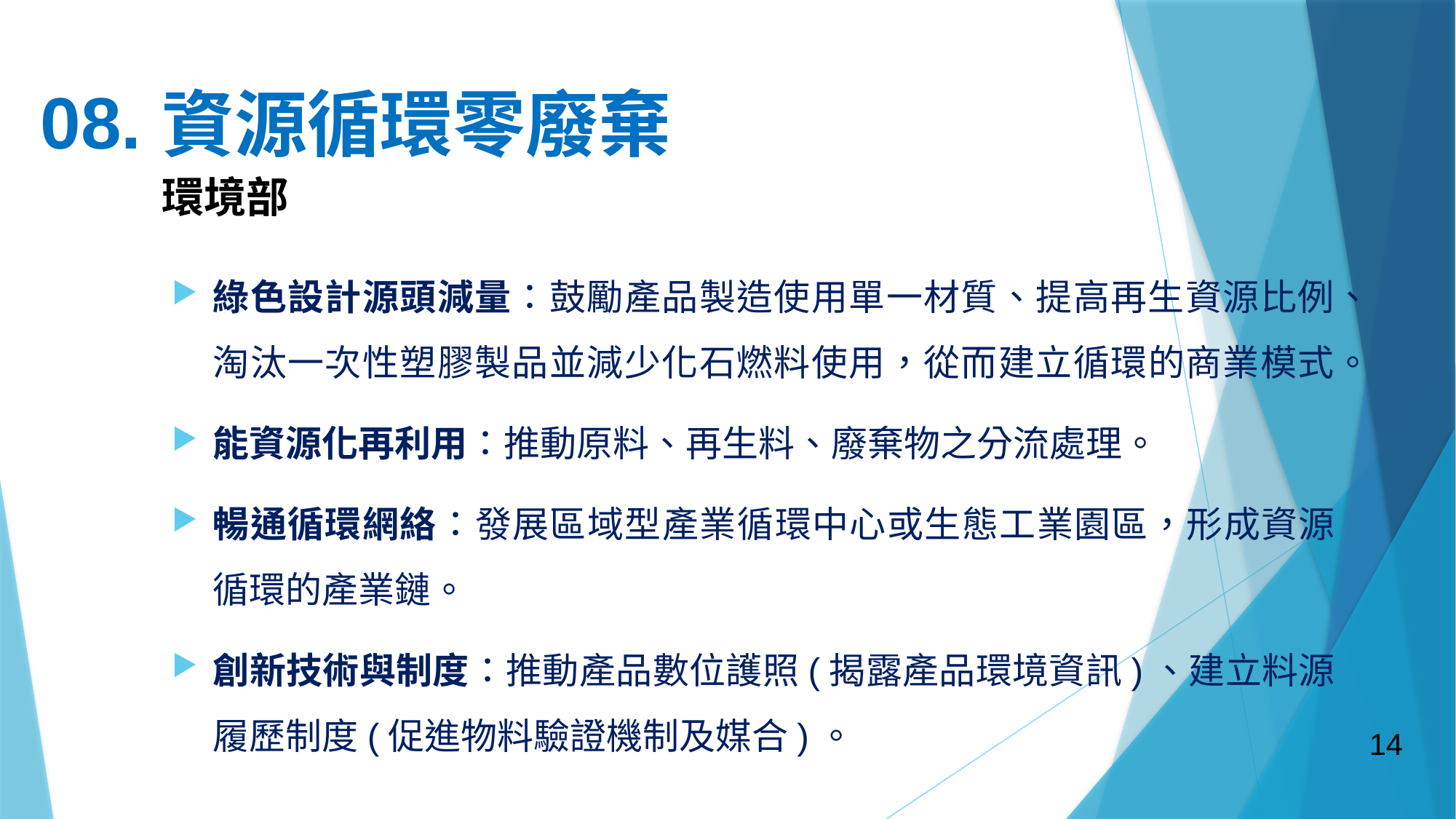

08.
# 資源循環零廢棄
環境部
綠色設計源頭減量：鼓勵產品製造使用單一材質、提高再生資源比例、淘汰一次性塑膠製品並減少化石燃料使用，從而建立循環的商業模式。
能資源化再利用：推動原料、再生料、廢棄物之分流處理。
暢通循環網絡：發展區域型產業循環中心或生態工業園區，形成資源循環的產業鏈。
創新技術與制度：推動產品數位護照(揭露產品環境資訊)、建立料源履歷制度(促進物料驗證機制及媒合)。

14